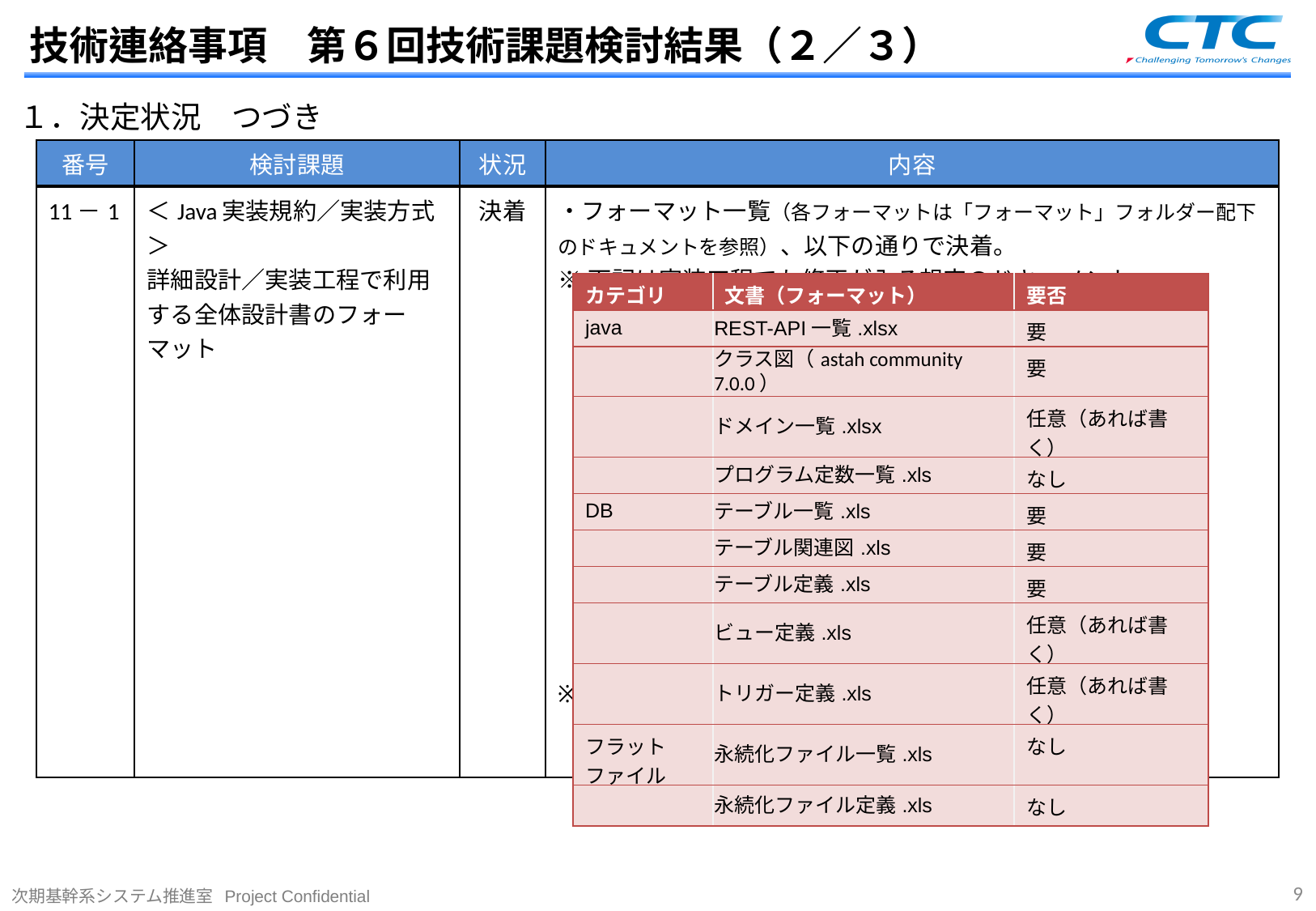

# 技術連絡事項　第６回技術課題検討結果（２／３）

１．決定状況　つづき
| 番号 | 検討課題 | 状況 | 内容 |
| --- | --- | --- | --- |
| 11－1 | ＜Java実装規約／実装方式＞ 詳細設計／実装工程で利用する全体設計書のフォーマット | 決着 | ・フォーマット一覧（各フォーマットは「フォーマット」フォルダー配下のドキュメントを参照）、以下の通りで決着。 ※下記は実装工程でも修正が入る想定のドキュメント ※PL/SQLの設計は機能個別の詳細設計書に記載する。 |
| カテゴリ | 文書（フォーマット） | 要否 |
| --- | --- | --- |
| java | REST-API一覧.xlsx | 要 |
|  | クラス図（astah community 7.0.0） | 要 |
|  | ドメイン一覧.xlsx | 任意（あれば書く） |
|  | プログラム定数一覧.xls | なし |
| DB | テーブル一覧.xls | 要 |
|  | テーブル関連図.xls | 要 |
|  | テーブル定義.xls | 要 |
|  | ビュー定義.xls | 任意（あれば書く） |
|  | トリガー定義.xls | 任意（あれば書く） |
| フラットファイル | 永続化ファイル一覧.xls | なし |
|  | 永続化ファイル定義.xls | なし |
9